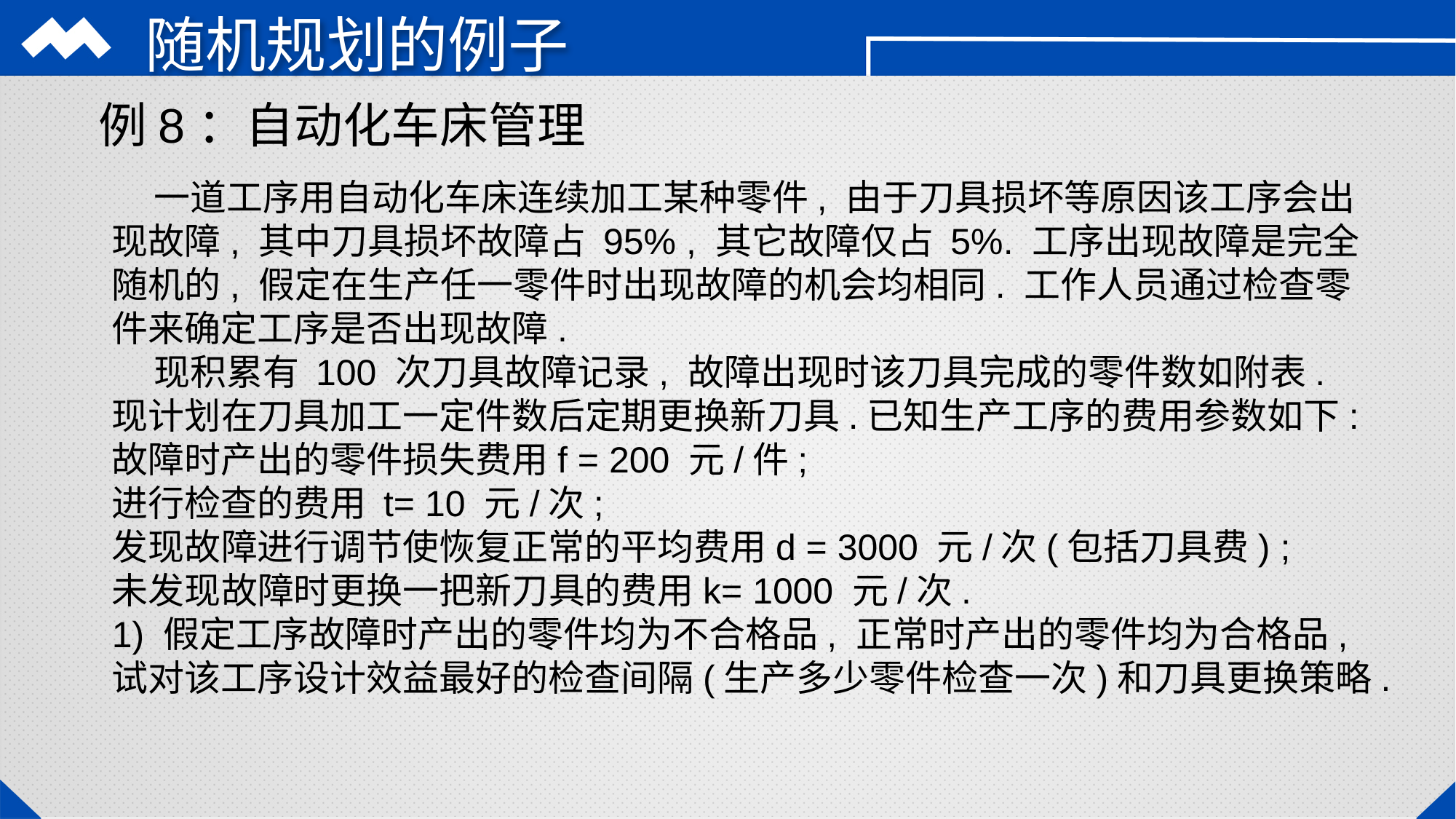

随机规划的例子
例8：自动化车床管理
    一道工序用自动化车床连续加工某种零件, 由于刀具损坏等原因该工序会出现故障, 其中刀具损坏故障占 95% , 其它故障仅占 5%. 工序出现故障是完全随机的, 假定在生产任一零件时出现故障的机会均相同. 工作人员通过检查零件来确定工序是否出现故障.
    现积累有 100 次刀具故障记录, 故障出现时该刀具完成的零件数如附表. 现计划在刀具加工一定件数后定期更换新刀具.已知生产工序的费用参数如下:
故障时产出的零件损失费用f = 200 元/件;
进行检查的费用 t= 10 元/次;
发现故障进行调节使恢复正常的平均费用d = 3000 元/次(包括刀具费) ;
未发现故障时更换一把新刀具的费用k= 1000 元/次.
1) 假定工序故障时产出的零件均为不合格品, 正常时产出的零件均为合格品, 试对该工序设计效益最好的检查间隔(生产多少零件检查一次)和刀具更换策略.